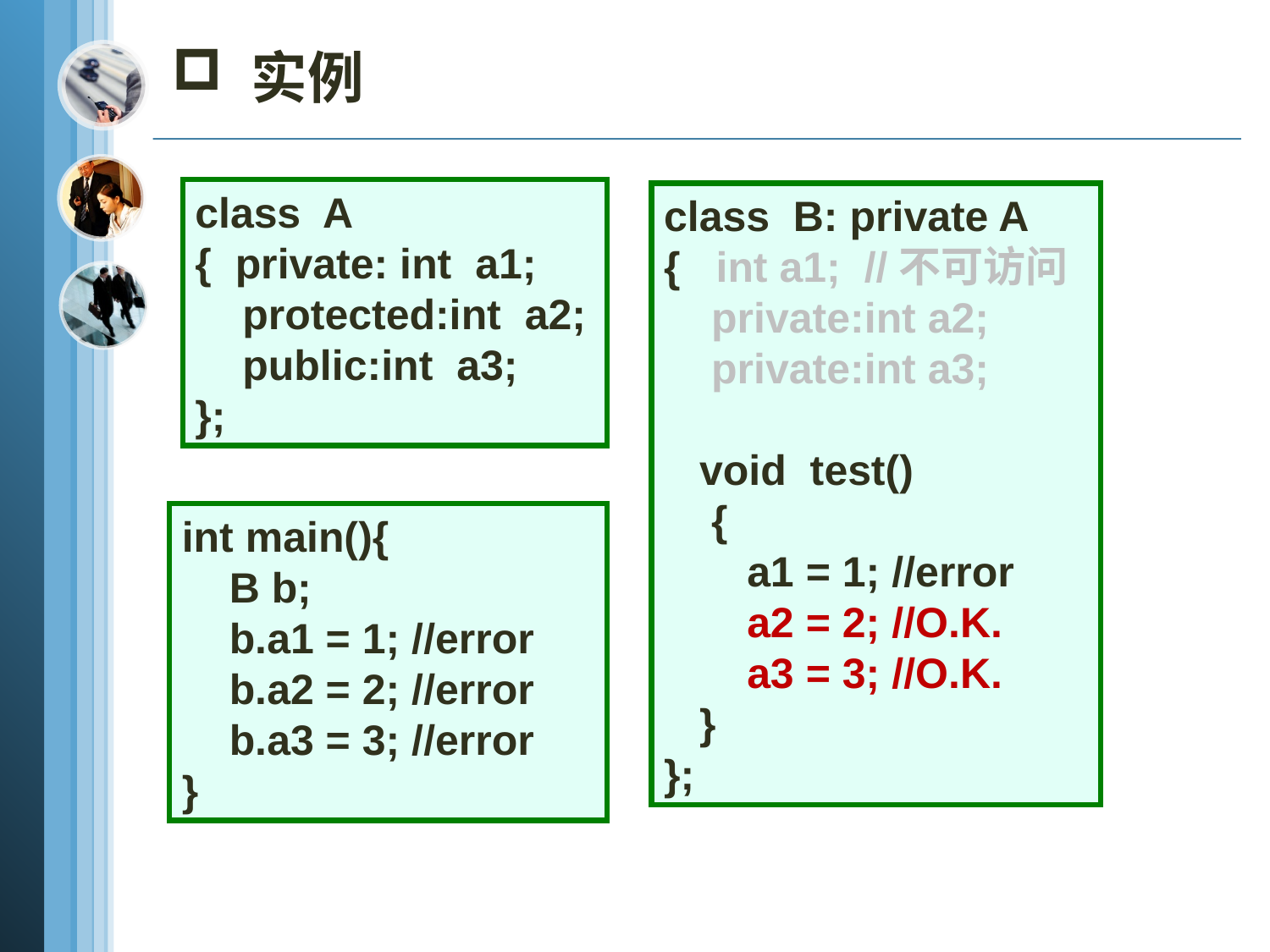

实例
class  A
{  private: int  a1;
    protected:int  a2;
    public:int  a3;
};
class  B: private A
{   int a1;  //不可访问
    private:int a2;
    private:int a3;

   void  test()
    {
       a1 = 1; //error
       a2 = 2; //O.K.
       a3 = 3; //O.K.
   }
};
int main(){
    B b;
    b.a1 = 1; //error
    b.a2 = 2; //error
    b.a3 = 3; //error
}